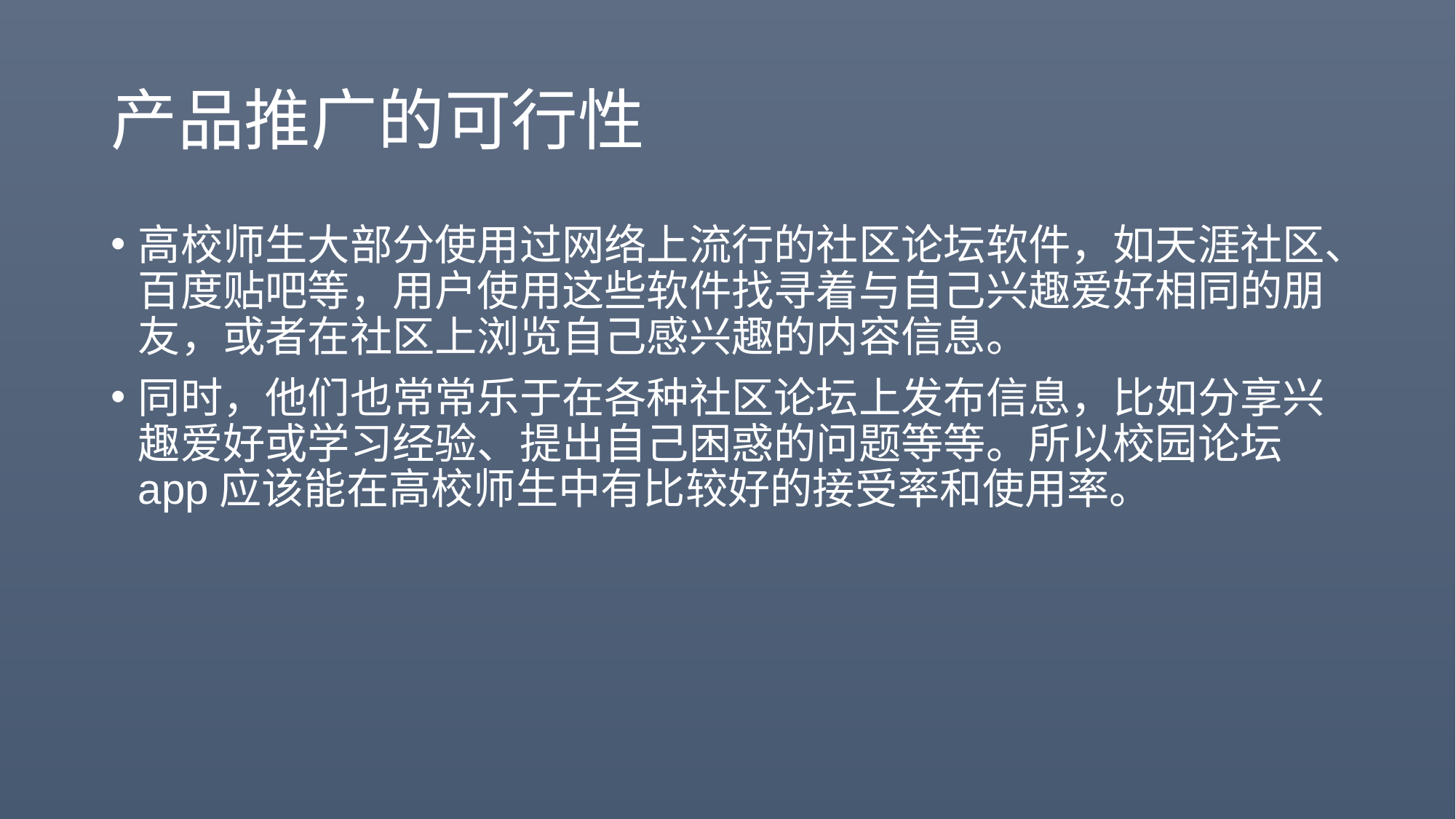

# 产品推广的可行性
高校师生大部分使用过网络上流行的社区论坛软件，如天涯社区、百度贴吧等，用户使用这些软件找寻着与自己兴趣爱好相同的朋友，或者在社区上浏览自己感兴趣的内容信息。
同时，他们也常常乐于在各种社区论坛上发布信息，比如分享兴趣爱好或学习经验、提出自己困惑的问题等等。所以校园论坛app应该能在高校师生中有比较好的接受率和使用率。